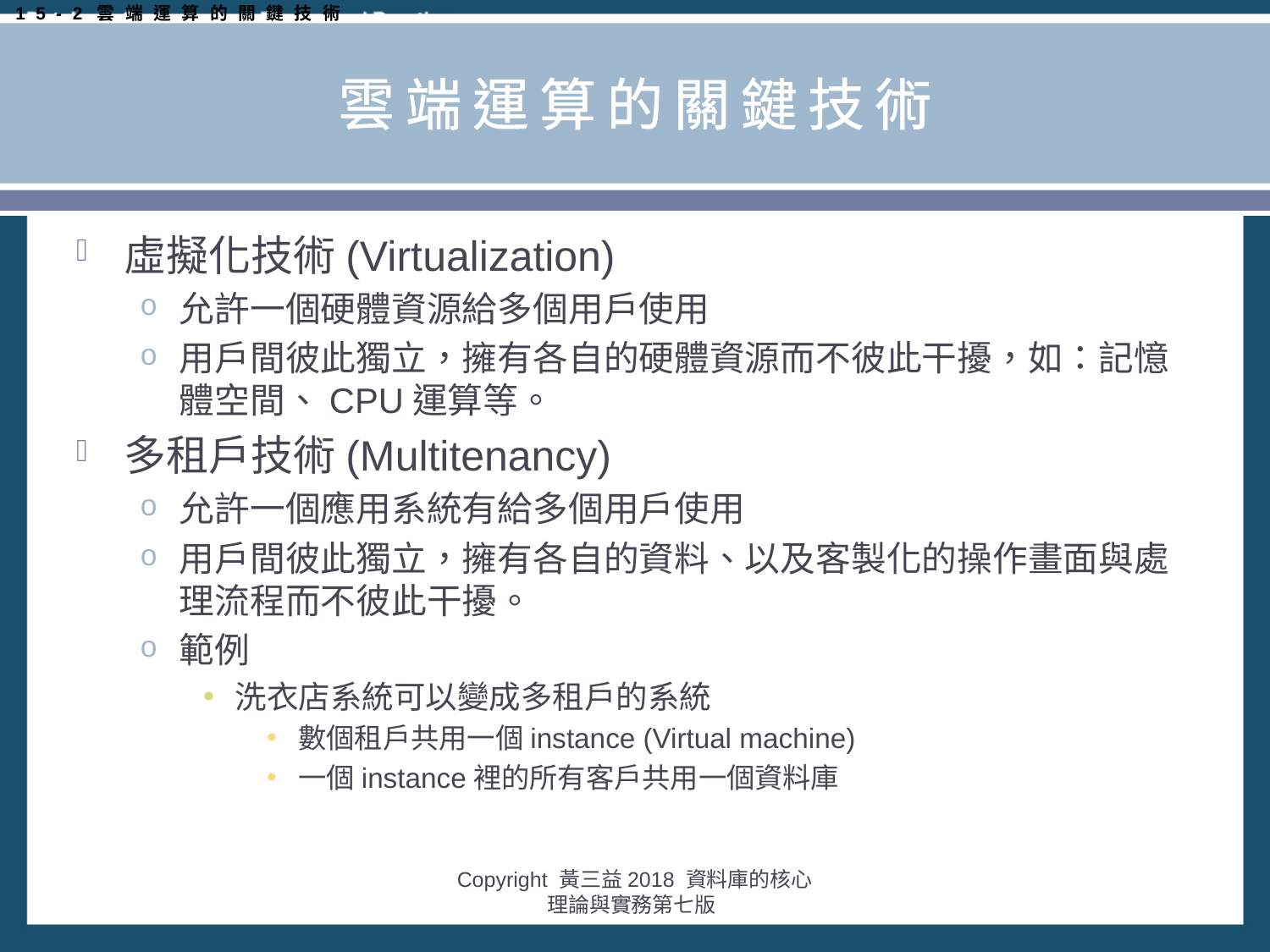

15-2雲端運算的關鍵技術
# 雲端運算的關鍵技術
虛擬化技術(Virtualization)
允許一個硬體資源給多個用戶使用
用戶間彼此獨立，擁有各自的硬體資源而不彼此干擾，如：記憶體空間、CPU運算等。
多租戶技術(Multitenancy)
允許一個應用系統有給多個用戶使用
用戶間彼此獨立，擁有各自的資料、以及客製化的操作畫面與處理流程而不彼此干擾。
範例
洗衣店系統可以變成多租戶的系統
數個租戶共用一個instance (Virtual machine)
一個instance裡的所有客戶共用一個資料庫
Copyright 黃三益2018 資料庫的核心理論與實務第七版